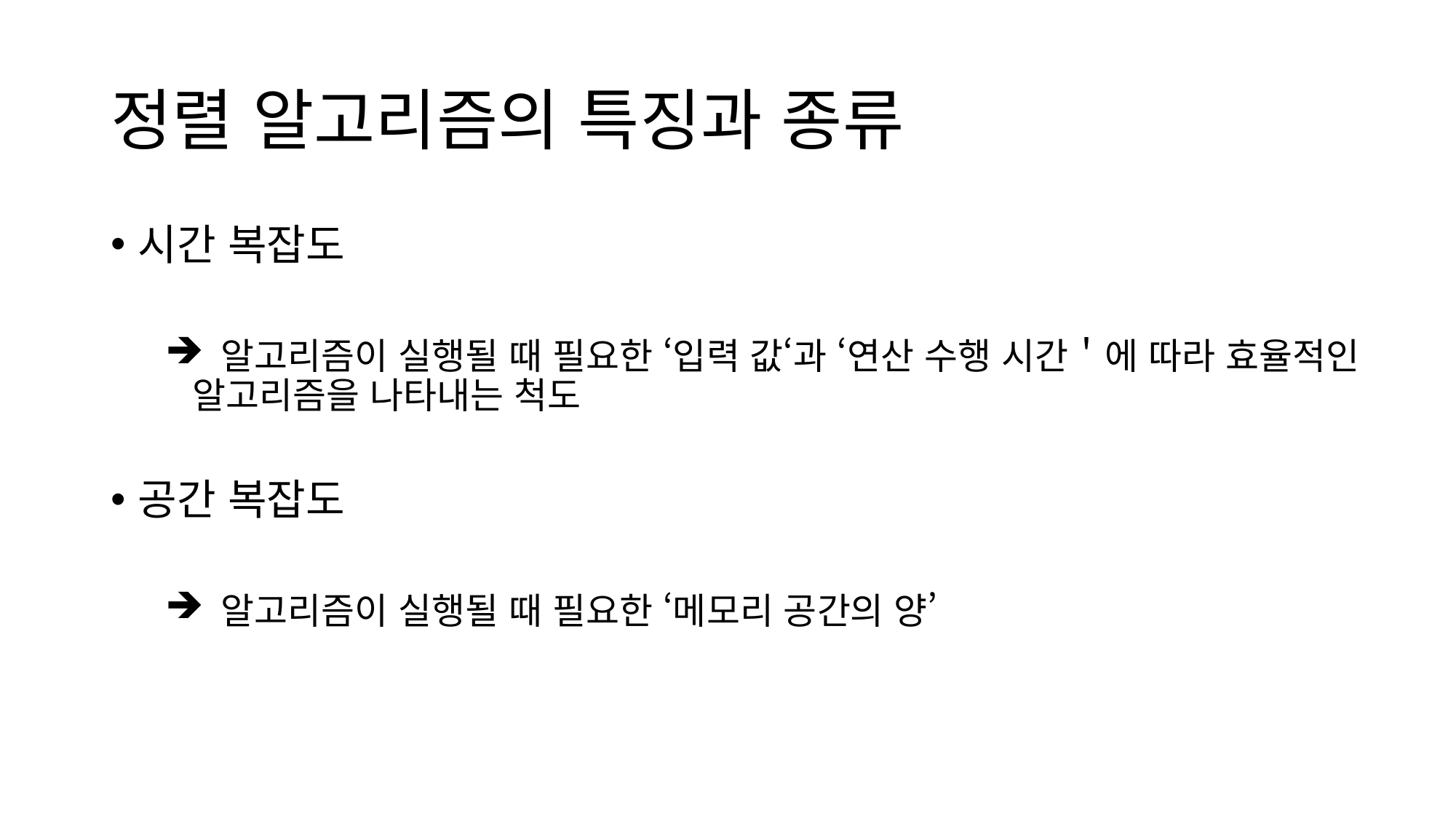

# 정렬 알고리즘의 특징과 종류
시간 복잡도

 알고리즘이 실행될 때 필요한 ‘입력 값‘과 ‘연산 수행 시간＇에 따라 효율적인 알고리즘을 나타내는 척도

공간 복잡도

 알고리즘이 실행될 때 필요한 ‘메모리 공간의 양’